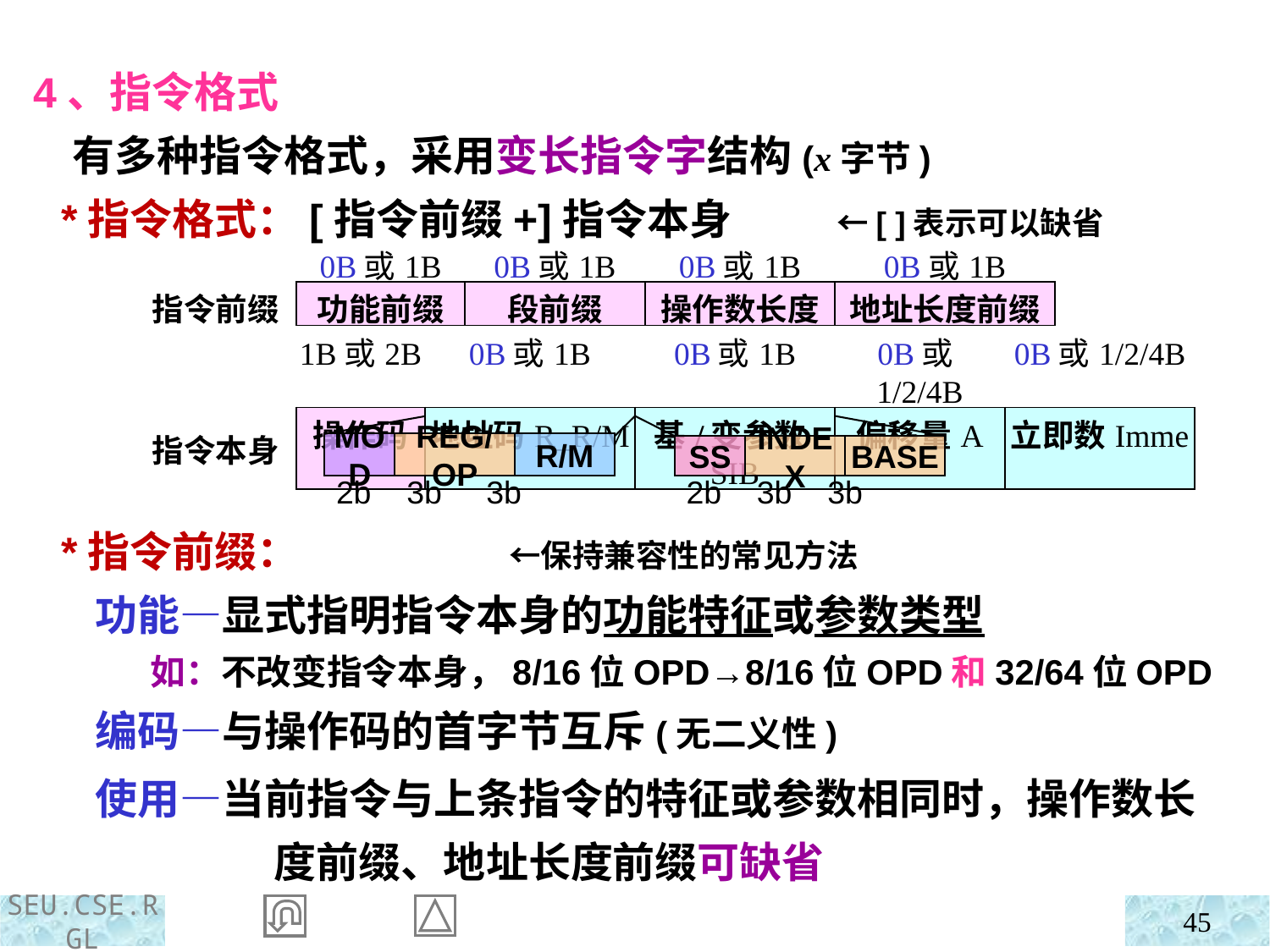

4、指令格式
   有多种指令格式，采用变长指令字结构(x字节)
  *指令格式：[指令前缀+]指令本身           ←[ ]表示可以缺省
|  | 0B或1B | 0B或1B | 0B或1B | 0B或1B |
| --- | --- | --- | --- | --- |
| 指令前缀 | 功能前缀 | 段前缀 | 操作数长度 | 地址长度前缀 |
|  | 1B或2B | 0B或1B | 0B或1B | 0B或1/2/4B | 0B或1/2/4B |
| --- | --- | --- | --- | --- | --- |
| 指令本身 | 操作码 | 地址码R\_R/M | 基/变参数SIB | 偏移量A | 立即数Imme |

MOD
REG/OP
R/M
SS
INDEX
BASE
 2b    3b     3b
 2b    3b    3b
  *指令前缀：                      ←保持兼容性的常见方法
     功能—显式指明指令本身的功能特征或参数类型
             如：不改变指令本身，8/16位OPD→8/16位OPD和32/64位OPD
     编码—与操作码的首字节互斥(无二义性)
     使用—当前指令与上条指令的特征或参数相同时，操作数长度前缀、地址长度前缀可缺省

45